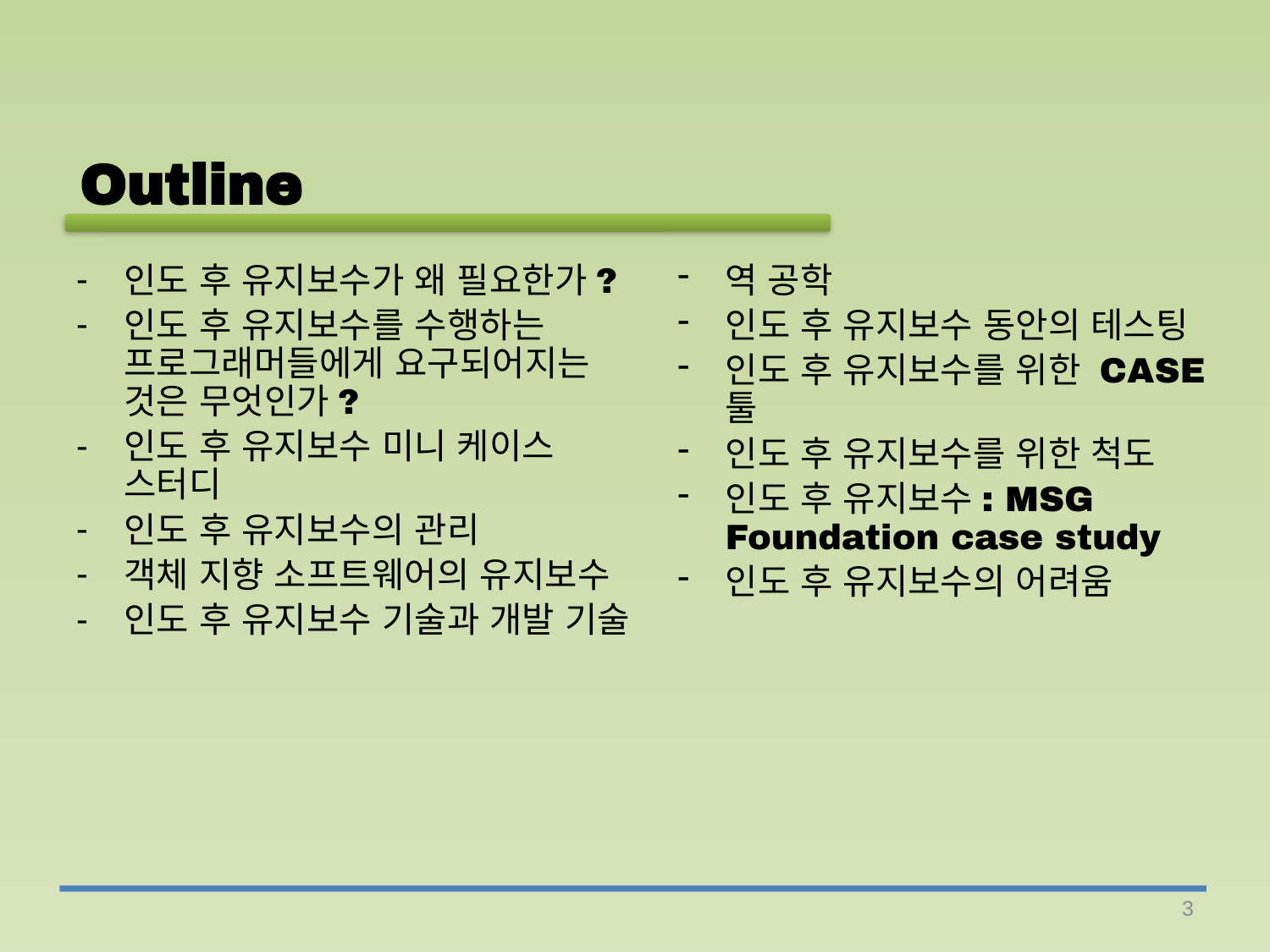

Outline

역 공학
인도 후 유지보수 동안의 테스팅
인도 후 유지보수를 위한 CASE 툴
인도 후 유지보수를 위한 척도
인도 후 유지보수: MSG Foundation case study
인도 후 유지보수의 어려움
인도 후 유지보수가 왜 필요한가?
인도 후 유지보수를 수행하는 프로그래머들에게 요구되어지는 것은 무엇인가?
인도 후 유지보수 미니 케이스 스터디
인도 후 유지보수의 관리
객체 지향 소프트웨어의 유지보수
인도 후 유지보수 기술과 개발 기술
3